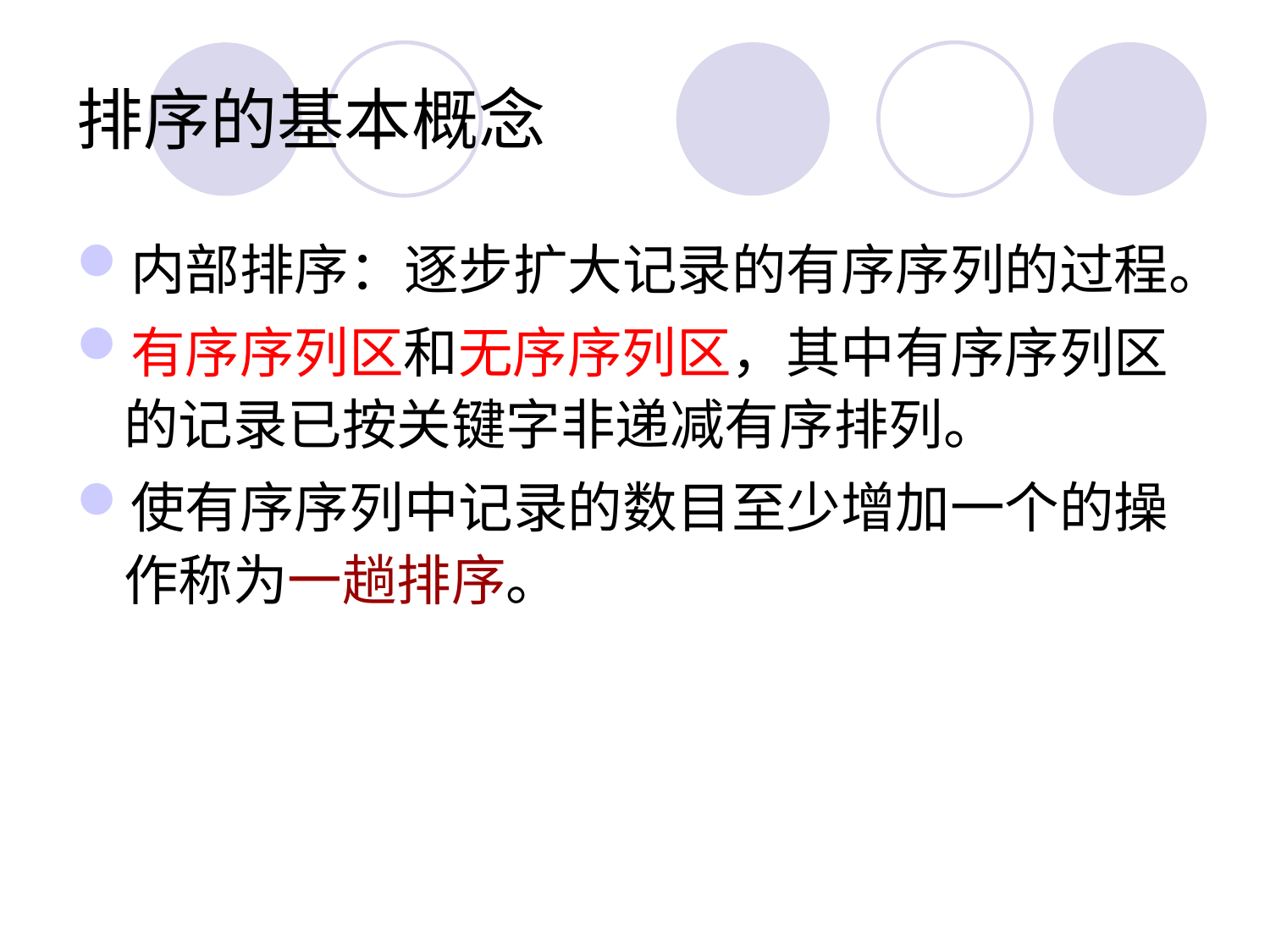

# 排序的基本概念
内部排序：逐步扩大记录的有序序列的过程。
有序序列区和无序序列区，其中有序序列区的记录已按关键字非递减有序排列。
使有序序列中记录的数目至少增加一个的操作称为一趟排序。

8